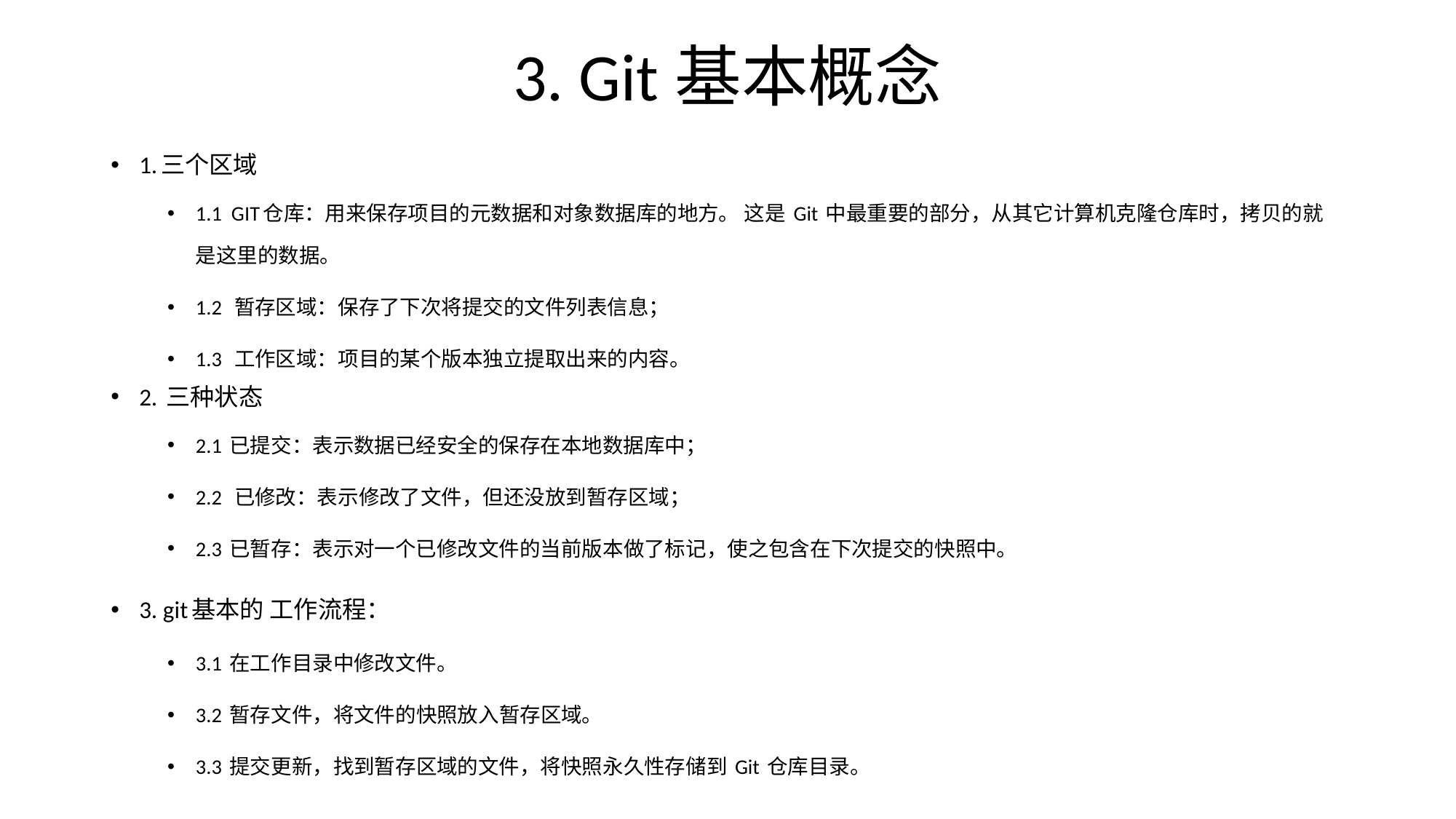

# 3. Git基本概念
1.三个区域
1.1  GIT仓库：用来保存项目的元数据和对象数据库的地方。 这是 Git 中最重要的部分，从其它计算机克隆仓库时，拷贝的就是这里的数据。
1.2  暂存区域：保存了下次将提交的文件列表信息；
1.3  工作区域：项目的某个版本独立提取出来的内容。
2. 三种状态
2.1 已提交：表示数据已经安全的保存在本地数据库中；
2.2  已修改：表示修改了文件，但还没放到暂存区域；
2.3 已暂存：表示对一个已修改文件的当前版本做了标记，使之包含在下次提交的快照中。
3. git基本的 工作流程：
3.1 在工作目录中修改文件。
3.2 暂存文件，将文件的快照放入暂存区域。
3.3 提交更新，找到暂存区域的文件，将快照永久性存储到 Git 仓库目录。